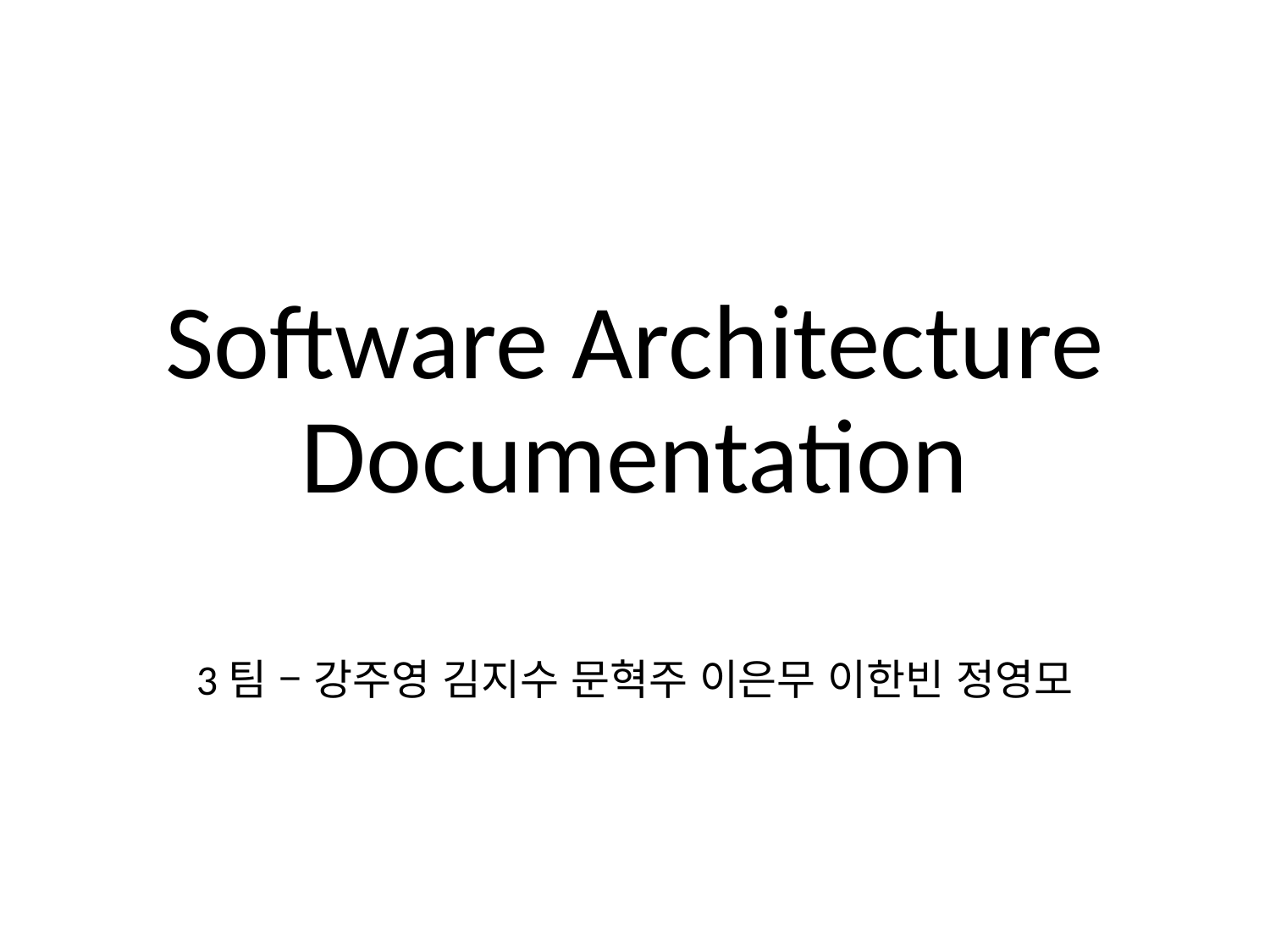

# Software Architecture Documentation
3팀 – 강주영 김지수 문혁주 이은무 이한빈 정영모